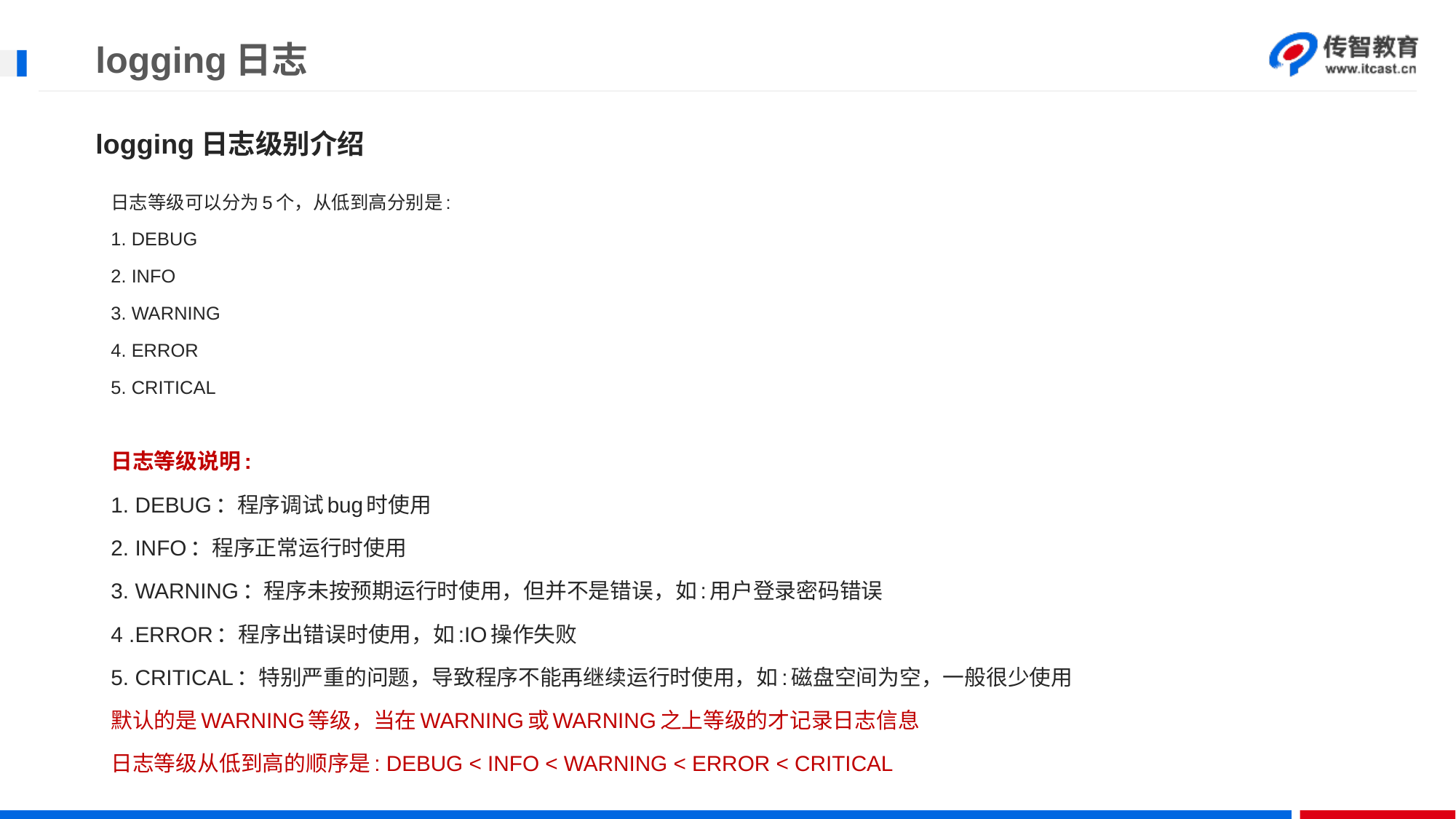

# logging日志
logging日志级别介绍
日志等级可以分为5个，从低到高分别是:
1. DEBUG
2. INFO
3. WARNING
4. ERROR
5. CRITICAL

日志等级说明:
1. DEBUG：程序调试bug时使用
2. INFO：程序正常运行时使用
3. WARNING：程序未按预期运行时使用，但并不是错误，如:用户登录密码错误
4 .ERROR：程序出错误时使用，如:IO操作失败
5. CRITICAL：特别严重的问题，导致程序不能再继续运行时使用，如:磁盘空间为空，一般很少使用
默认的是WARNING等级，当在WARNING或WARNING之上等级的才记录日志信息
日志等级从低到高的顺序是: DEBUG < INFO < WARNING < ERROR < CRITICAL